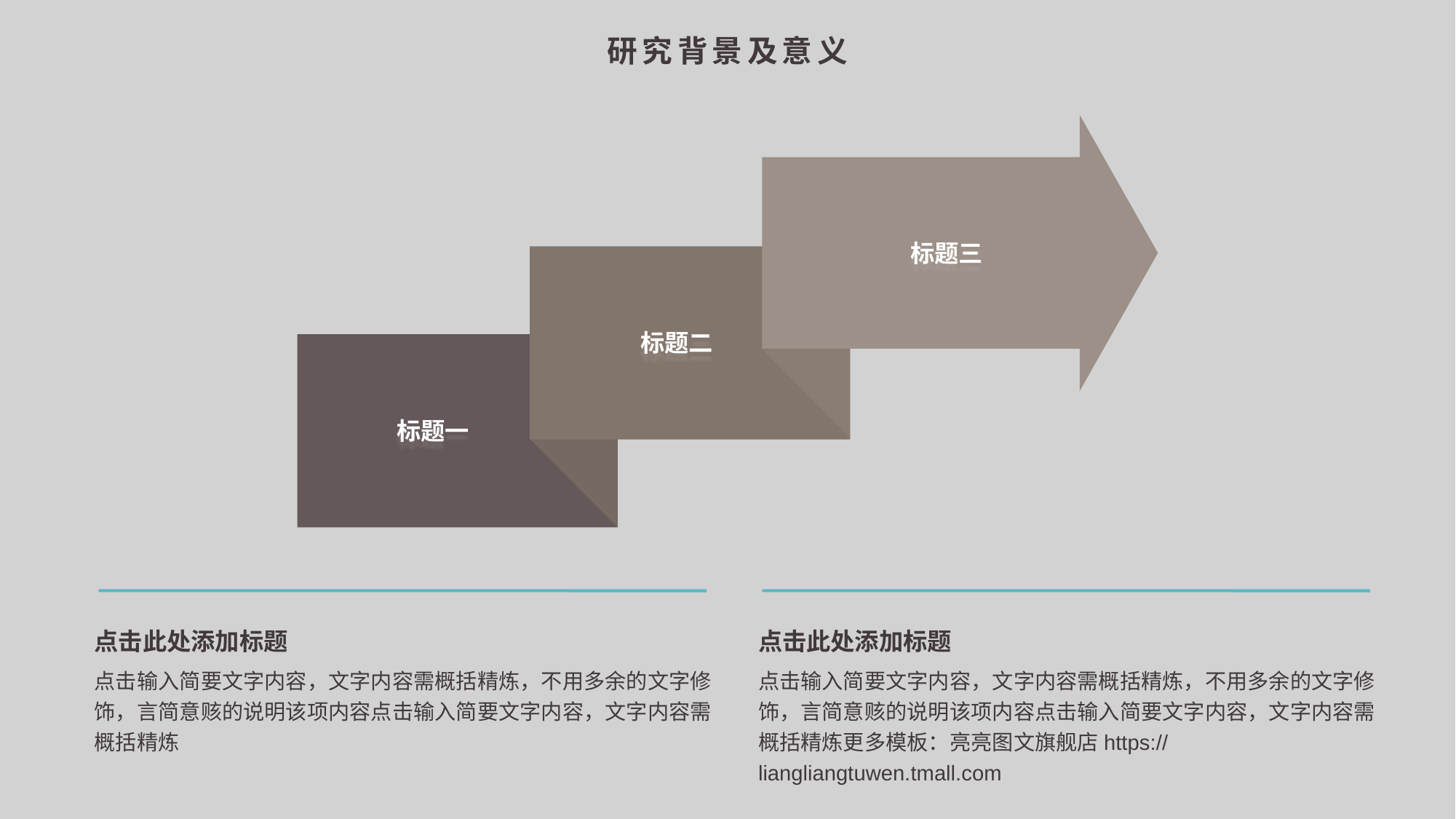

研究背景及意义

标题三

标题二

标题一

点击此处添加标题
点击此处添加标题
点击输入简要文字内容，文字内容需概括精炼，不用多余的文字修饰，言简意赅的说明该项内容点击输入简要文字内容，文字内容需概括精炼
点击输入简要文字内容，文字内容需概括精炼，不用多余的文字修饰，言简意赅的说明该项内容点击输入简要文字内容，文字内容需概括精炼更多模板：亮亮图文旗舰店https://liangliangtuwen.tmall.com